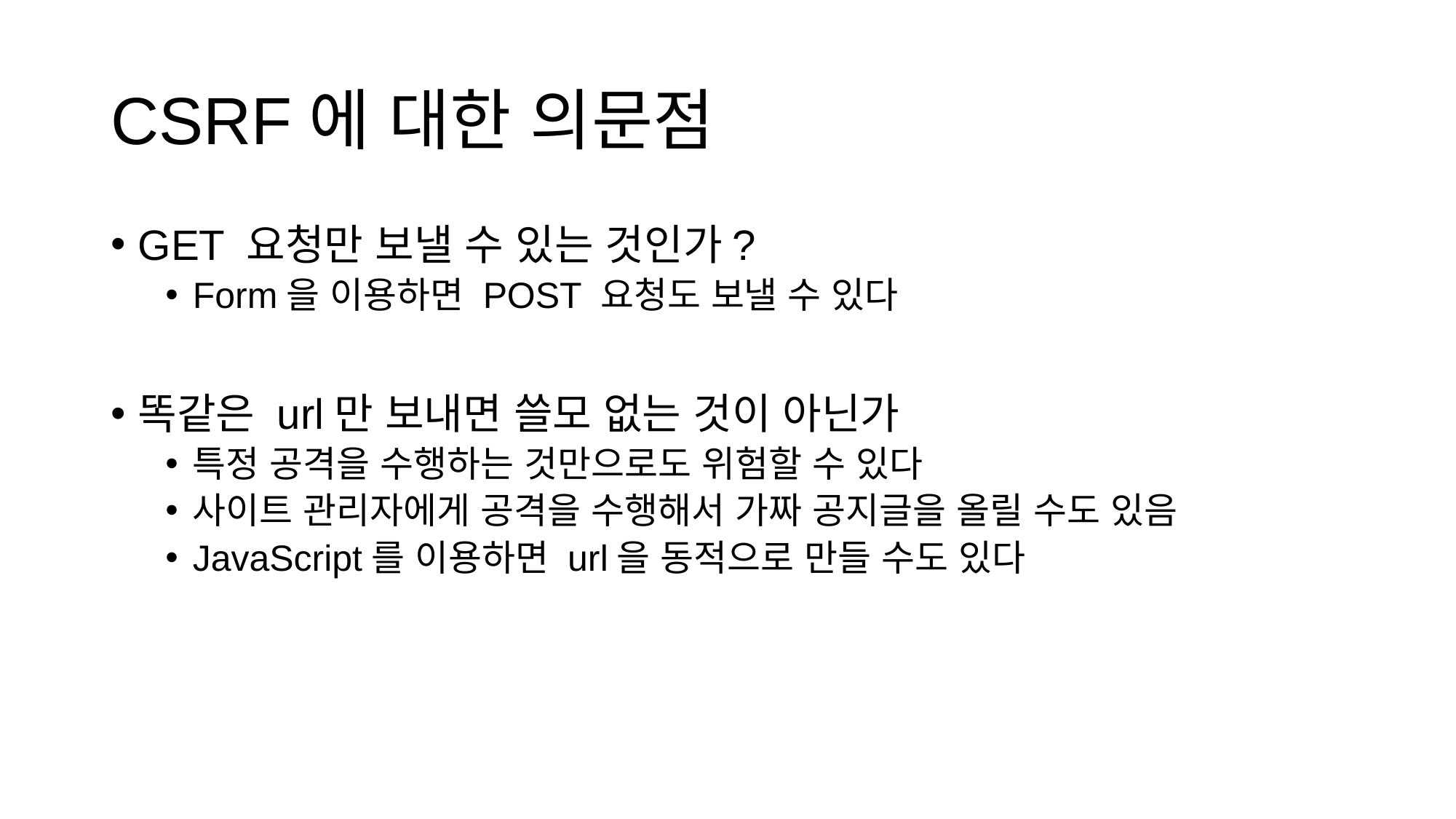

# CSRF에 대한 의문점
GET 요청만 보낼 수 있는 것인가?
Form을 이용하면 POST 요청도 보낼 수 있다

똑같은 url만 보내면 쓸모 없는 것이 아닌가
특정 공격을 수행하는 것만으로도 위험할 수 있다
사이트 관리자에게 공격을 수행해서 가짜 공지글을 올릴 수도 있음
JavaScript를 이용하면 url을 동적으로 만들 수도 있다